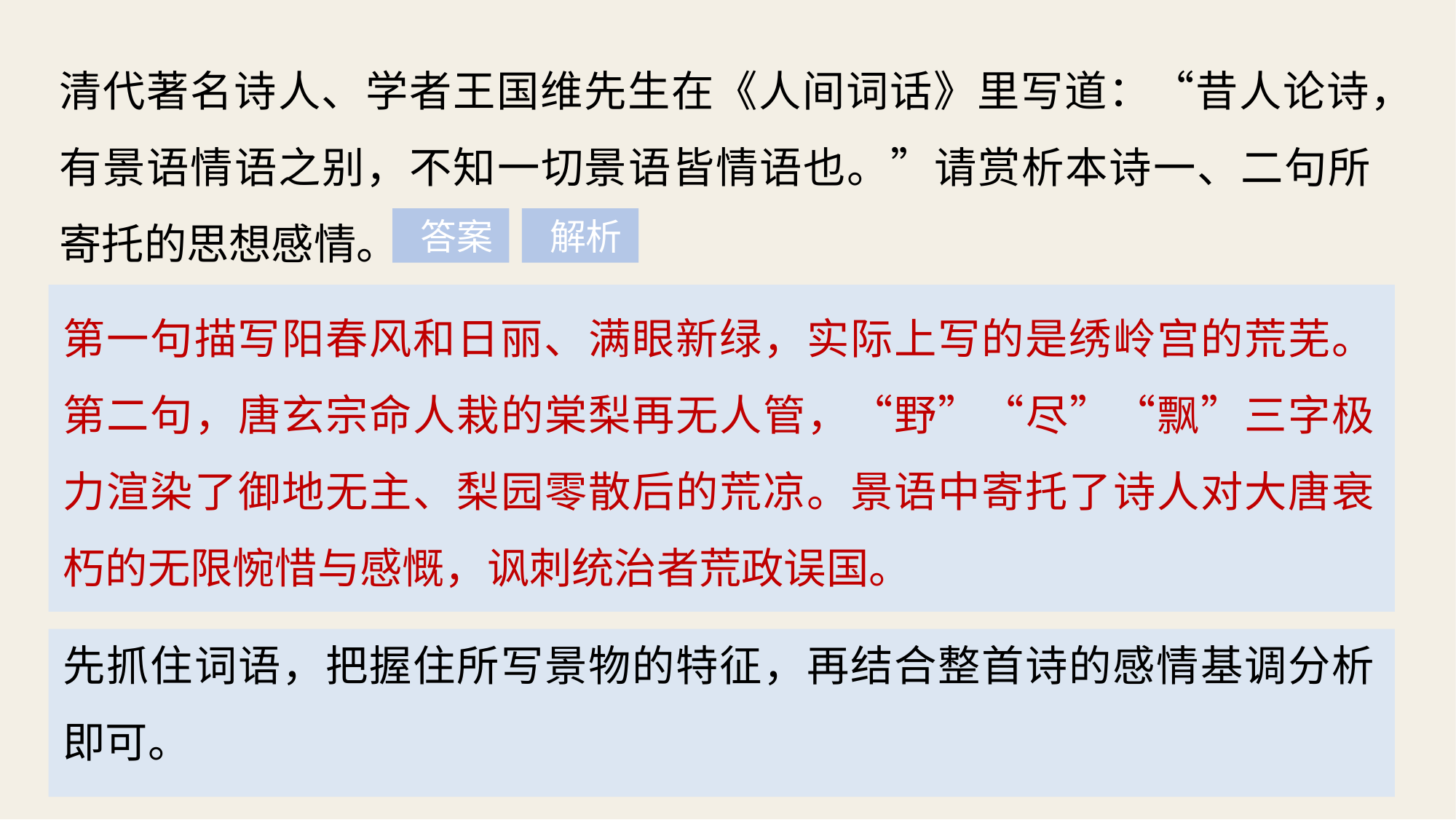

清代著名诗人、学者王国维先生在《人间词话》里写道：“昔人论诗，有景语情语之别，不知一切景语皆情语也。”请赏析本诗一、二句所寄托的思想感情。
 答案
 解析
第一句描写阳春风和日丽、满眼新绿，实际上写的是绣岭宫的荒芜。第二句，唐玄宗命人栽的棠梨再无人管，“野”“尽”“飘”三字极力渲染了御地无主、梨园零散后的荒凉。景语中寄托了诗人对大唐衰朽的无限惋惜与感慨，讽刺统治者荒政误国。

先抓住词语，把握住所写景物的特征，再结合整首诗的感情基调分析即可。